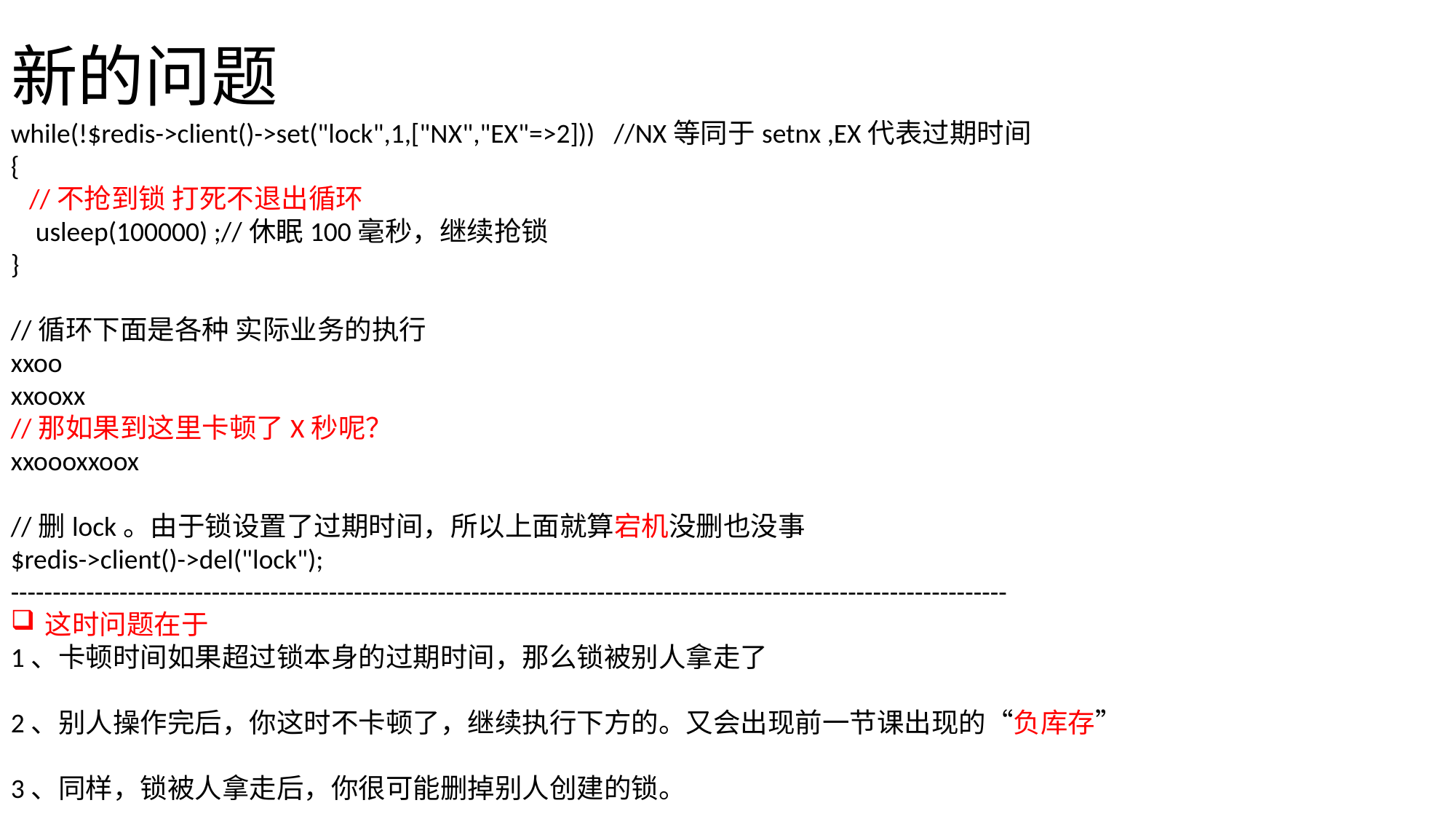

# 新的问题
while(!$redis->client()->set("lock",1,["NX","EX"=>2]))   //NX等同于setnx ,EX代表过期时间
{
   //不抢到锁 打死不退出循环
    usleep(100000) ;//休眠100毫秒，继续抢锁
}

//循环下面是各种 实际业务的执行
xxoo
xxooxx
//那如果到这里卡顿了X秒呢？
xxoooxxoox

//删lock。由于锁设置了过期时间，所以上面就算宕机没删也没事
$redis->client()->del("lock");
-----------------------------------------------------------------------------------------------------------------------
这时问题在于
1、卡顿时间如果超过锁本身的过期时间，那么锁被别人拿走了

2、别人操作完后，你这时不卡顿了，继续执行下方的。又会出现前一节课出现的“负库存”

3、同样，锁被人拿走后，你很可能删掉别人创建的锁。